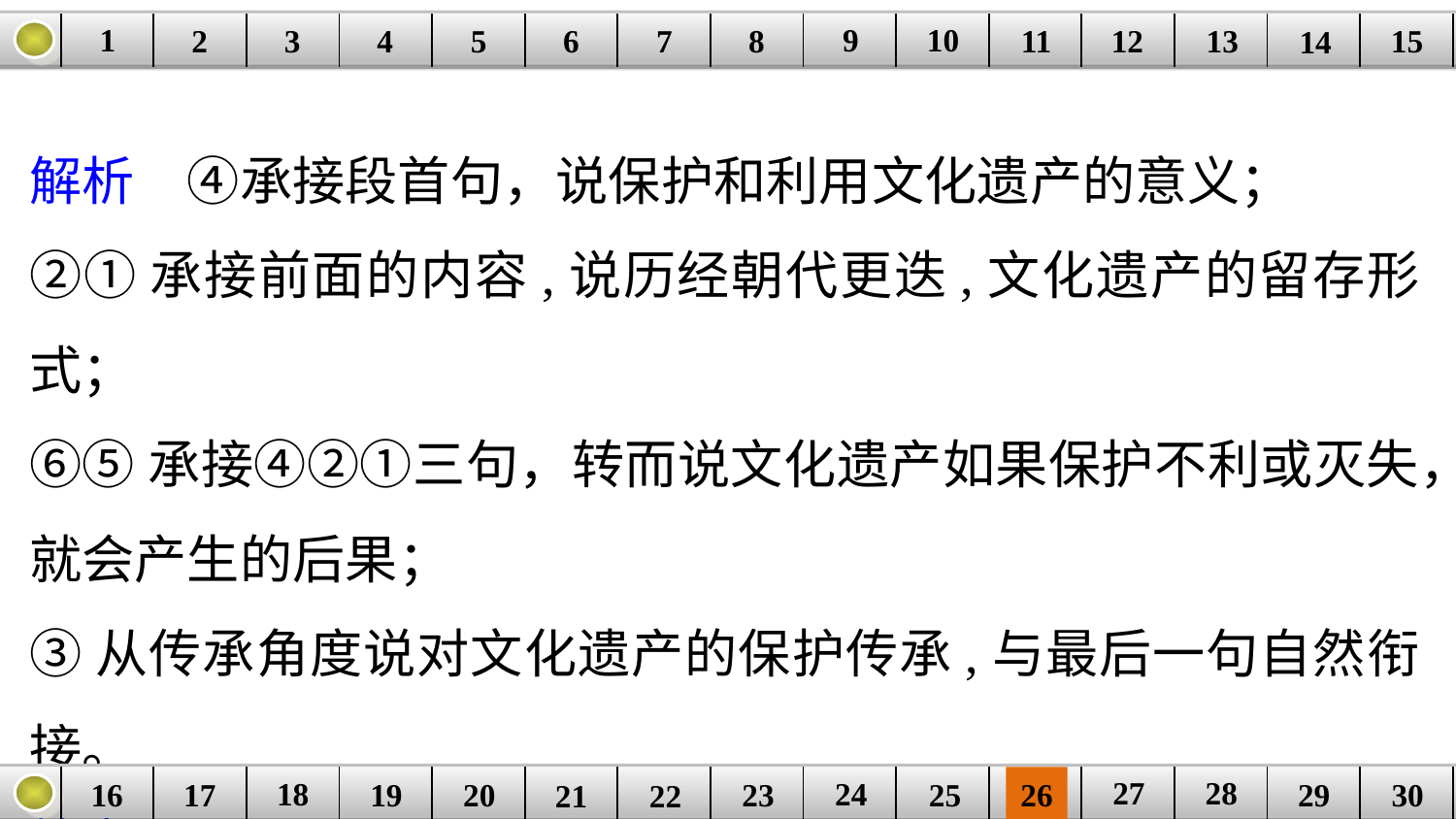

9
10
1
3
4
5
6
8
11
2
12
15
|  |  |  |  |  |  |  |  |  |  |  |  |  |  |  |
| --- | --- | --- | --- | --- | --- | --- | --- | --- | --- | --- | --- | --- | --- | --- |
7
13
14

解析　④承接段首句，说保护和利用文化遗产的意义；
②①承接前面的内容,说历经朝代更迭,文化遗产的留存形式；
⑥⑤承接④②①三句，转而说文化遗产如果保护不利或灭失，就会产生的后果；
③从传承角度说对文化遗产的保护传承,与最后一句自然衔接。
答案　D

27
28
18
24
16
25
26
30
|  |  |  |  |  |  |  |  |  |  |  |  |  |  |  |
| --- | --- | --- | --- | --- | --- | --- | --- | --- | --- | --- | --- | --- | --- | --- |
23
17
19
20
29
21
22